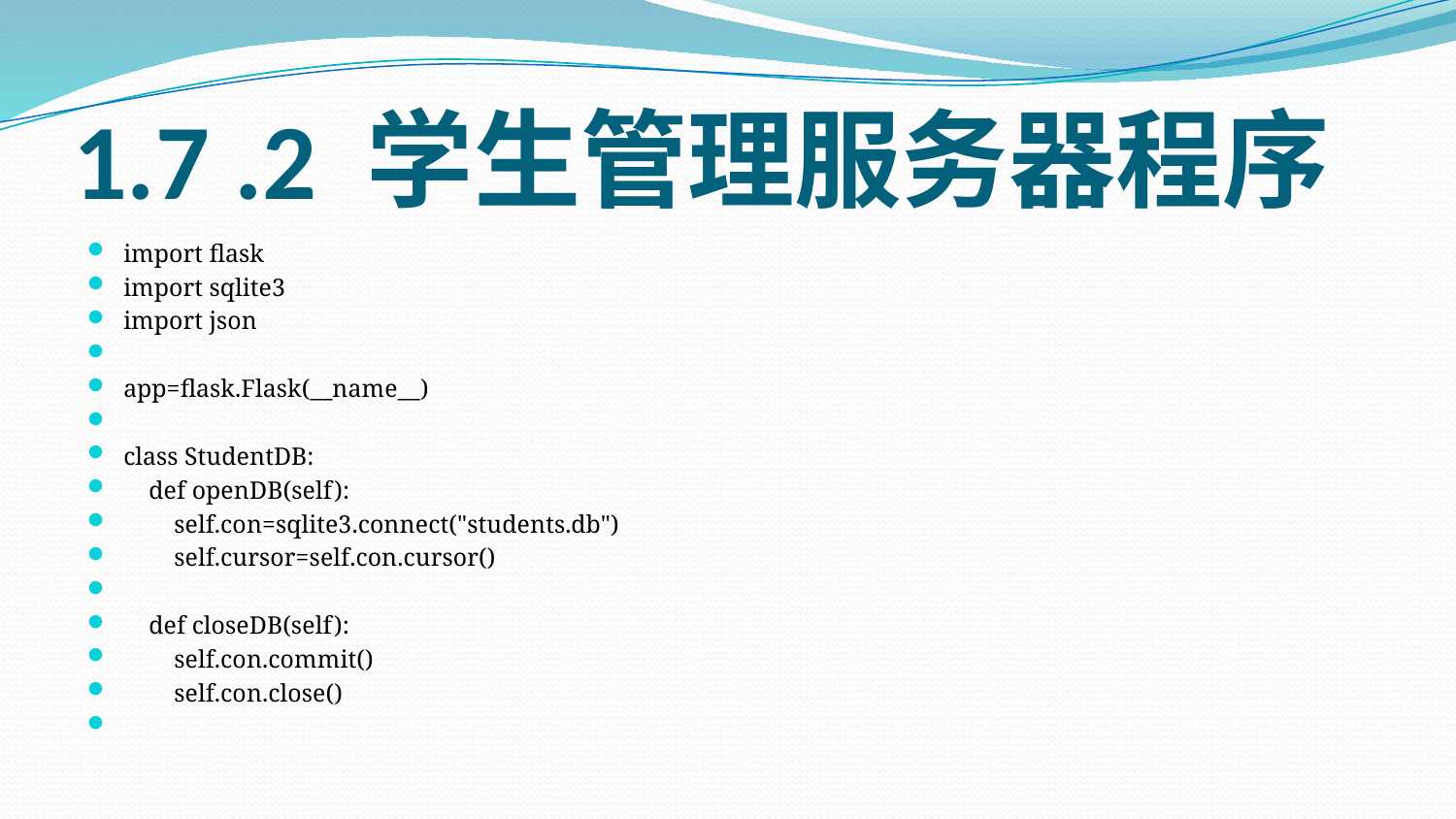

# 1.7 .2 学生管理服务器程序
import flask
import sqlite3
import json

app=flask.Flask(__name__)

class StudentDB:
    def openDB(self):
        self.con=sqlite3.connect("students.db")
        self.cursor=self.con.cursor()

    def closeDB(self):
        self.con.commit()
        self.con.close()